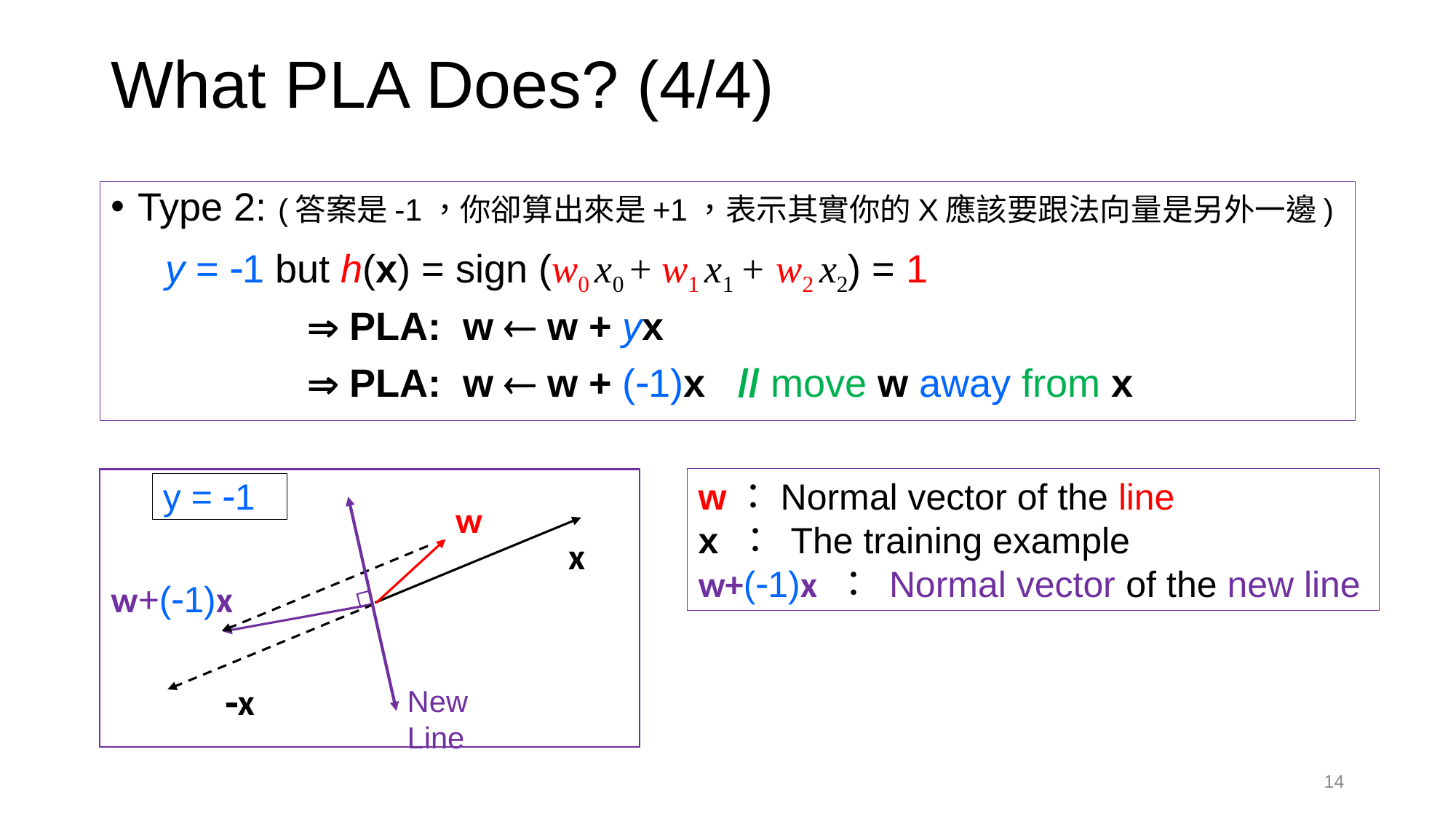

# What PLA Does? (4/4)
Type 2: (答案是-1，你卻算出來是+1，表示其實你的X應該要跟法向量是另外一邊)
     y = −1 but h(x) = sign (w0 x0 + w1 x1 + w2 x2) = 1
                  ⇒ PLA:  w ← w + yx
                  ⇒ PLA:  w ← w + (−1)x   // move w away from x

w：Normal vector of the line
x ： The training example
w+(−1)x ： Normal vector of the new line

y = −1
w
x
w+(−1)x
−x

New Line
14